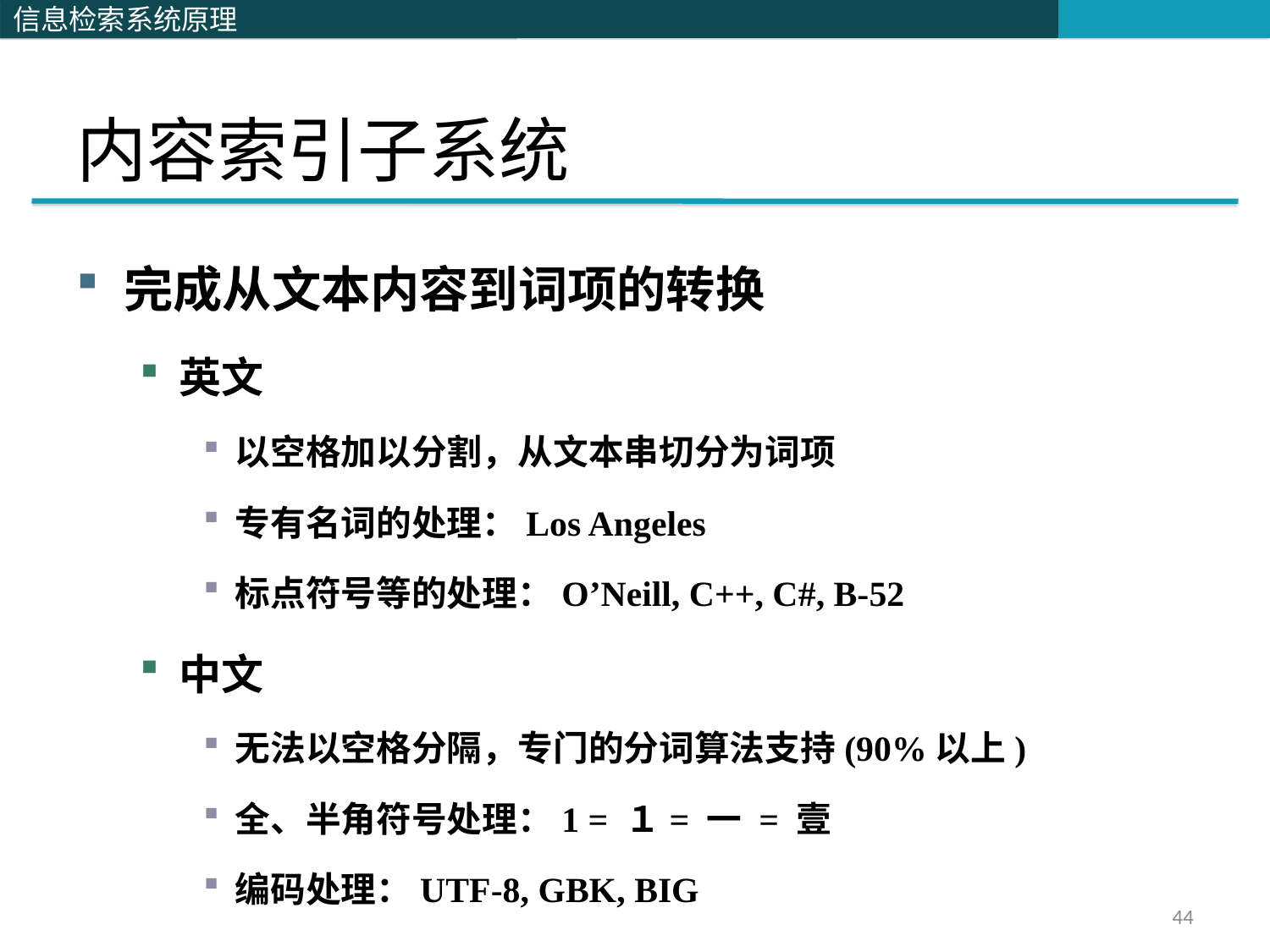

# 内容索引子系统
完成从文本内容到词项的转换
英文
以空格加以分割，从文本串切分为词项
专有名词的处理：Los Angeles
标点符号等的处理：O’Neill, C++, C#, B-52
中文
无法以空格分隔，专门的分词算法支持(90%以上)
全、半角符号处理：1 = １= 一 = 壹
编码处理：UTF-8, GBK, BIG
44